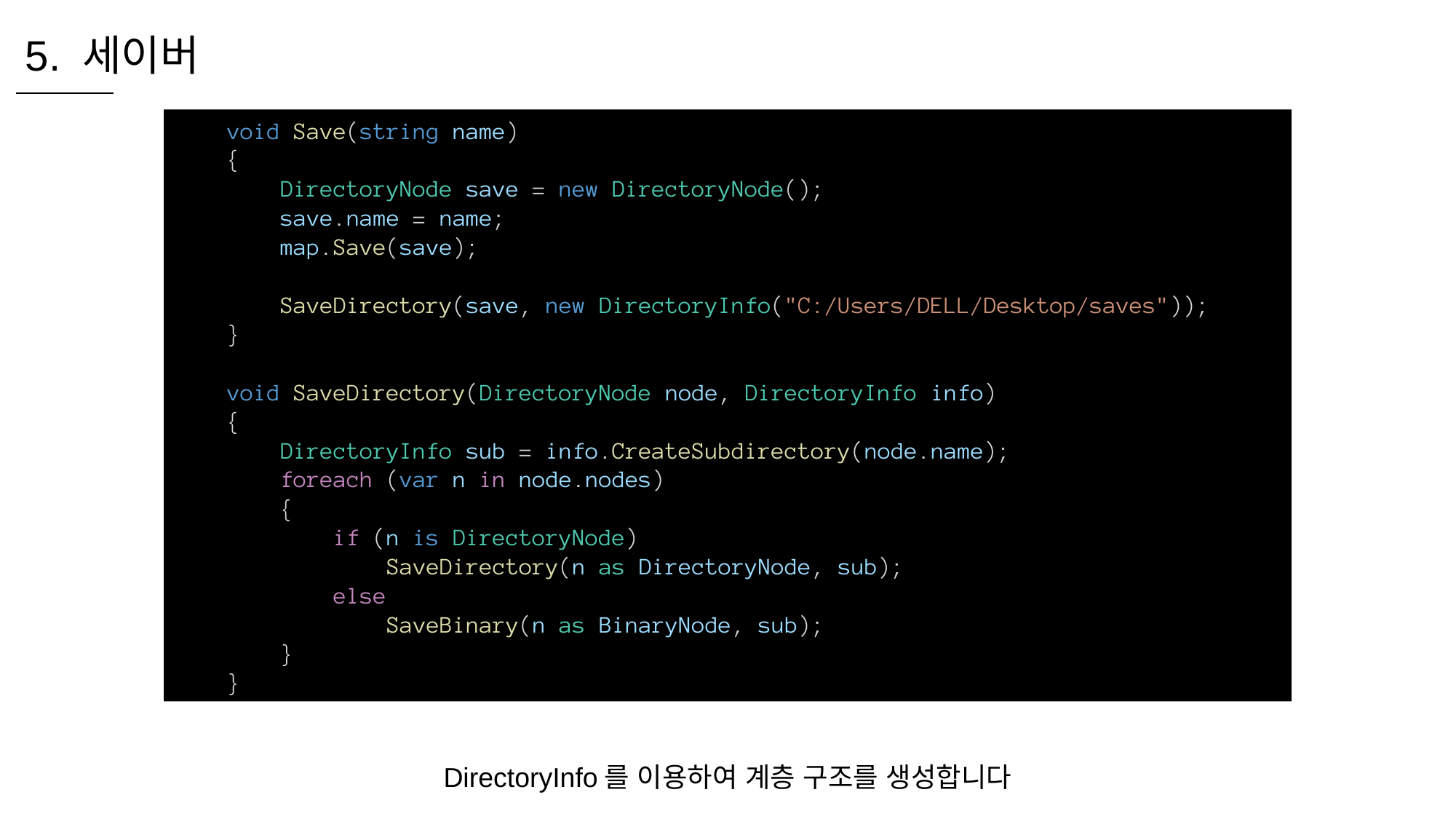

5. 세이버
    void Save(string name)
    {
        DirectoryNode save = new DirectoryNode();
        save.name = name;
        map.Save(save);
        SaveDirectory(save, new DirectoryInfo("C:/Users/DELL/Desktop/saves"));
    }
    void SaveDirectory(DirectoryNode node, DirectoryInfo info)
    {
        DirectoryInfo sub = info.CreateSubdirectory(node.name);
        foreach (var n in node.nodes)
        {
            if (n is DirectoryNode)
                SaveDirectory(n as DirectoryNode, sub);
            else
                SaveBinary(n as BinaryNode, sub);
        }
    }
DirectoryInfo를 이용하여 계층 구조를 생성합니다